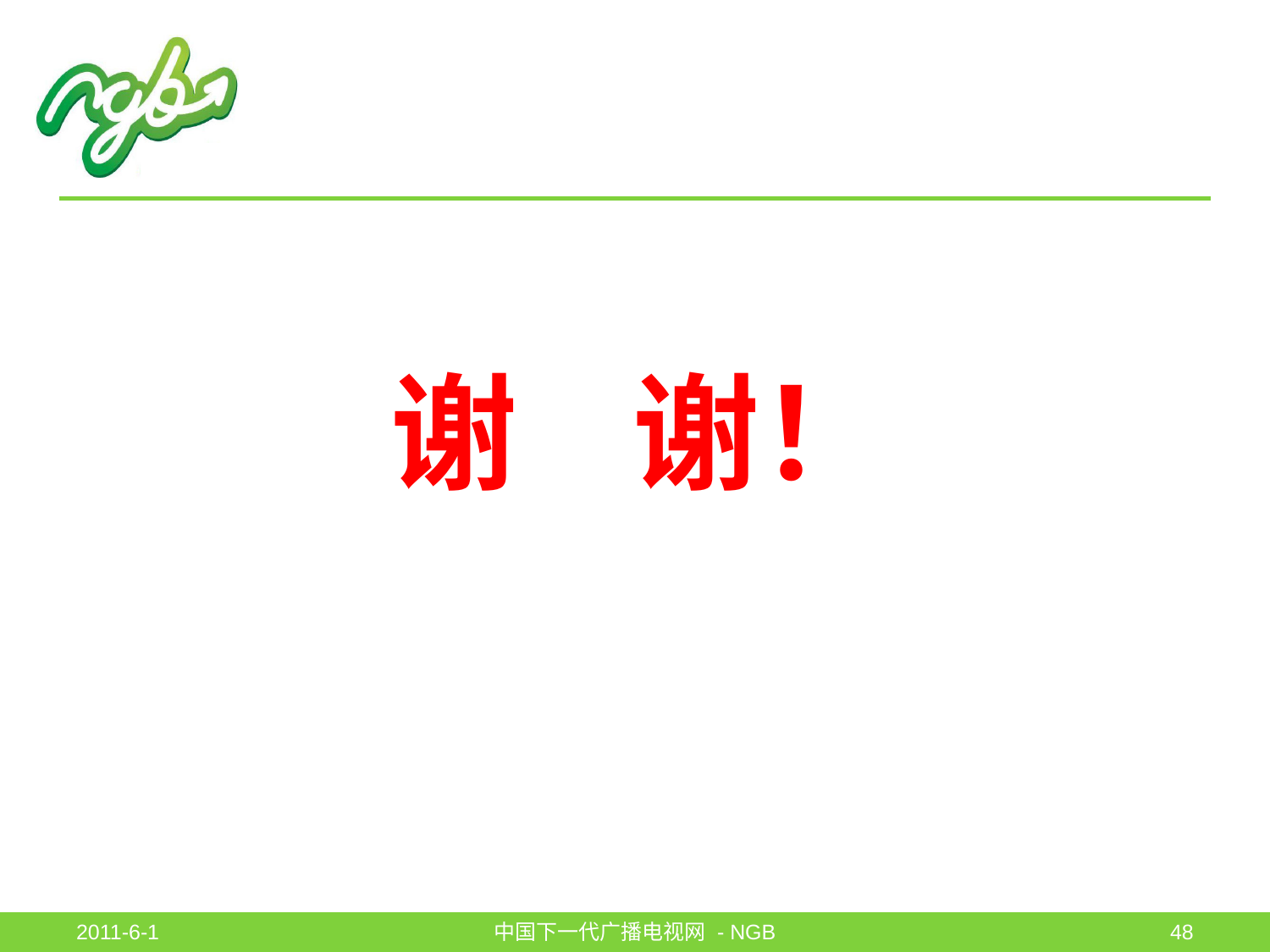

# 谢    谢！

2011-6-1
中国下一代广播电视网 - NGB
48